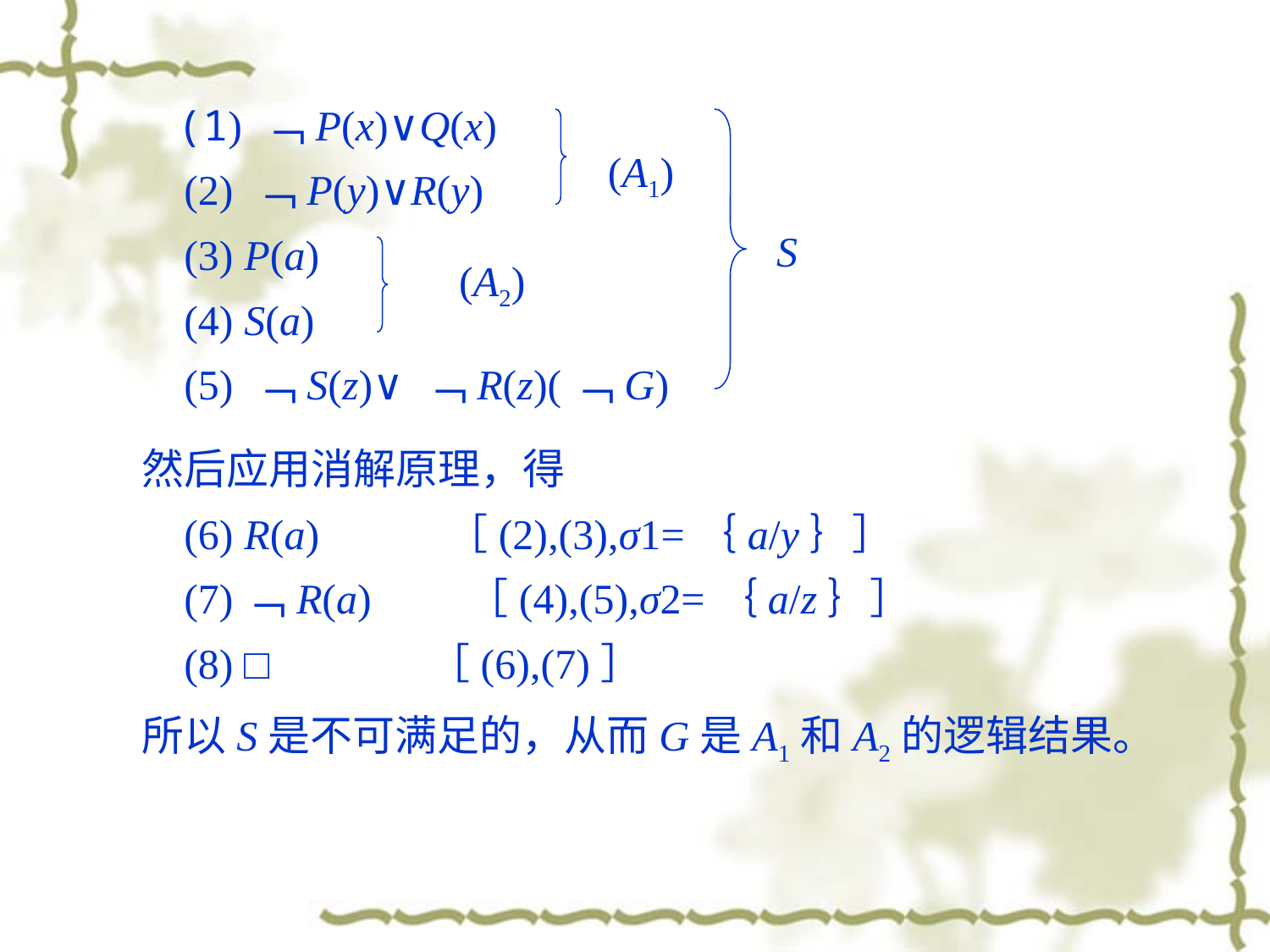

(1) ﹁P(x)∨Q(x)
    (2) ﹁P(y)∨R(y)
    (3) P(a)
    (4) S(a)
    (5) ﹁S(z)∨ ﹁R(z)(﹁G)
然后应用消解原理，得
    (6) R(a)           ［(2),(3),σ1=｛a/y｝］
    (7)﹁R(a)        ［(4),(5),σ2=｛a/z｝］
    (8) □              ［(6),(7)］
所以S是不可满足的，从而G是A1和A2的逻辑结果。

(A1)
S

(A2)